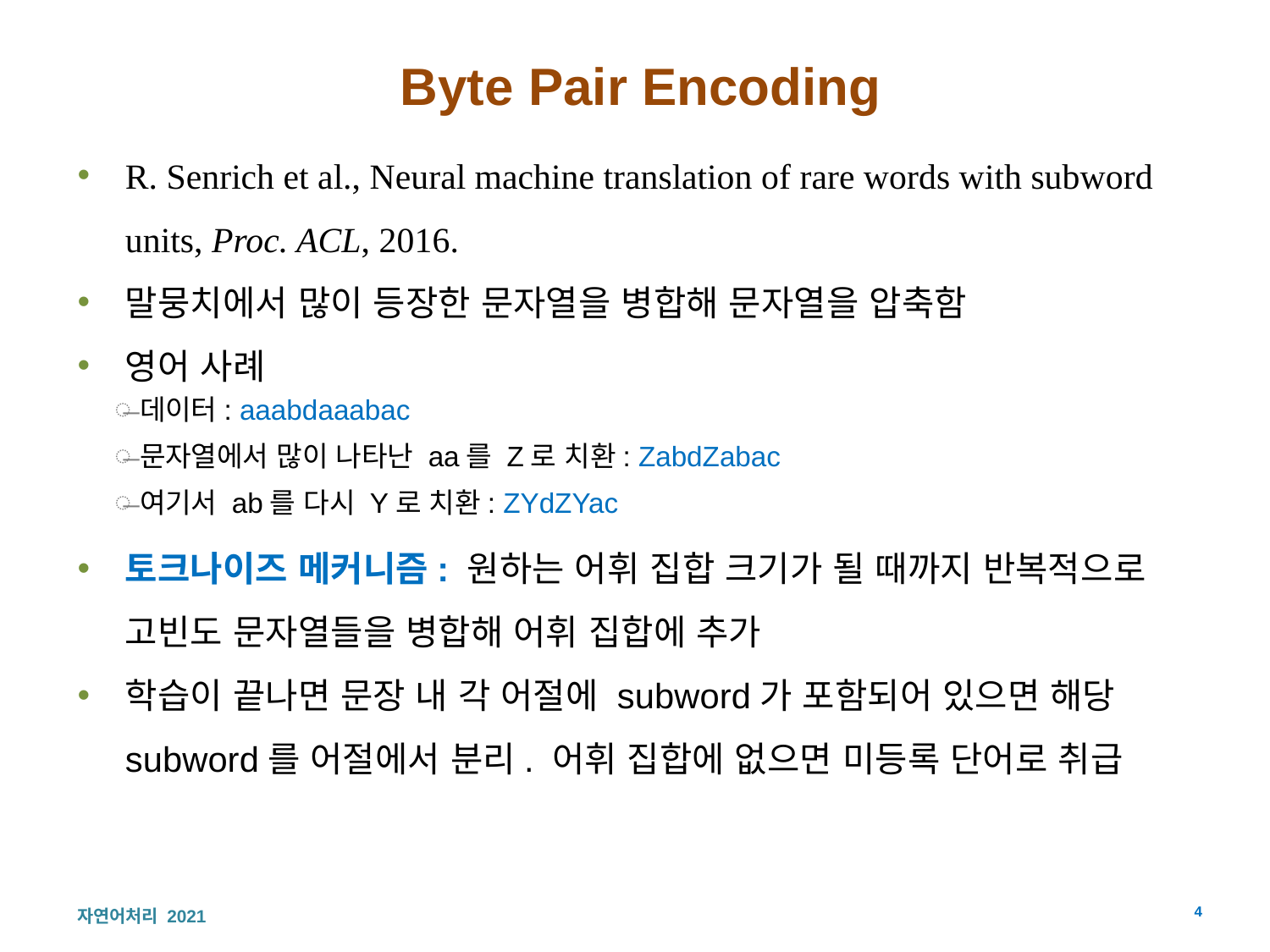

# Byte Pair Encoding
R. Senrich et al., Neural machine translation of rare words with subword units, Proc. ACL, 2016.
말뭉치에서 많이 등장한 문자열을 병합해 문자열을 압축함
영어 사례
데이터: aaabdaaabac
문자열에서 많이 나타난 aa를 Z로 치환: ZabdZabac
여기서 ab를 다시 Y로 치환: ZYdZYac
토크나이즈 메커니즘: 원하는 어휘 집합 크기가 될 때까지 반복적으로 고빈도 문자열들을 병합해 어휘 집합에 추가
학습이 끝나면 문장 내 각 어절에 subword가 포함되어 있으면 해당 subword를 어절에서 분리. 어휘 집합에 없으면 미등록 단어로 취급